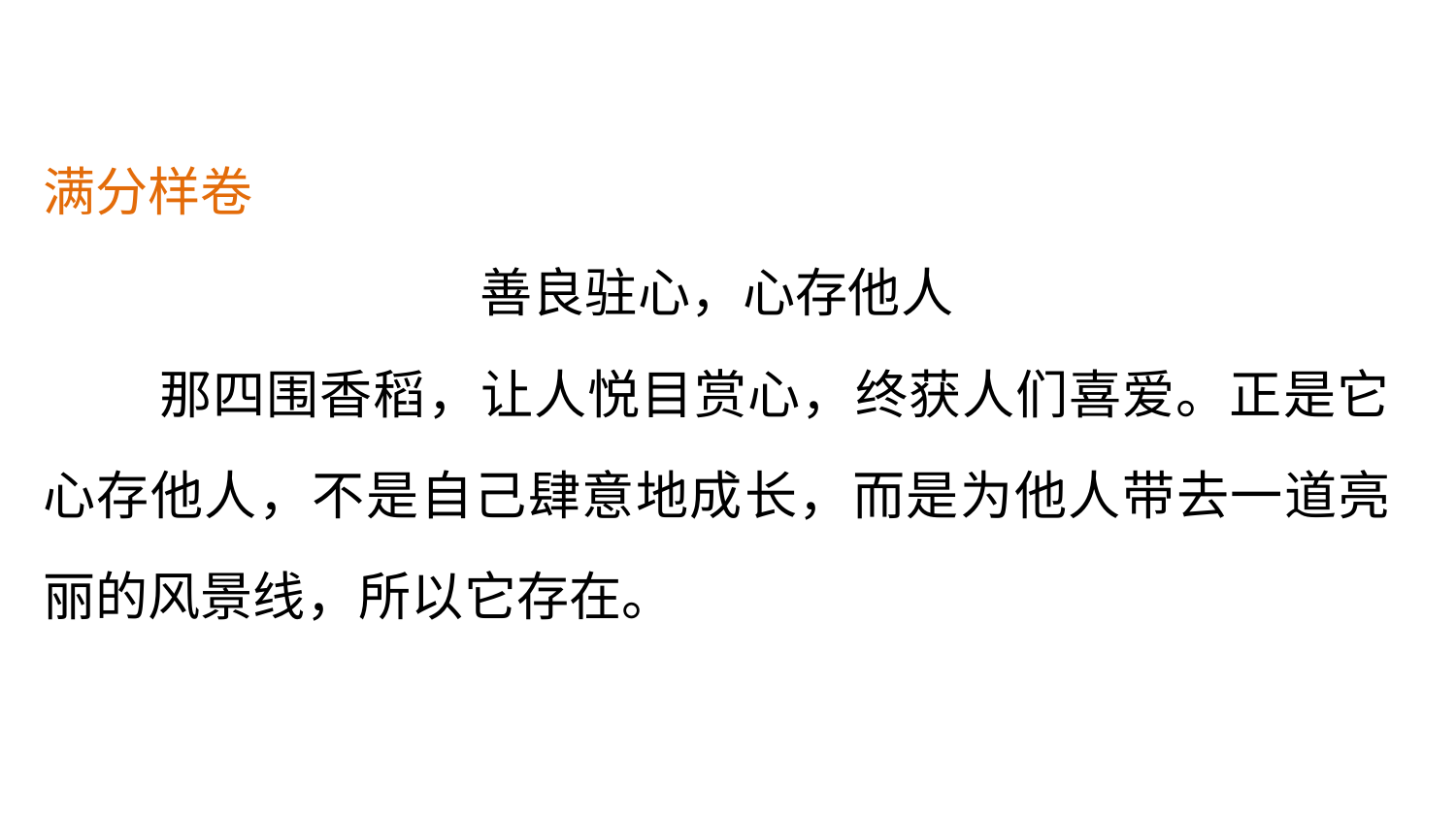

满分样卷
善良驻心，心存他人
        那四围香稻，让人悦目赏心，终获人们喜爱。正是它心存他人，不是自己肆意地成长，而是为他人带去一道亮丽的风景线，所以它存在。